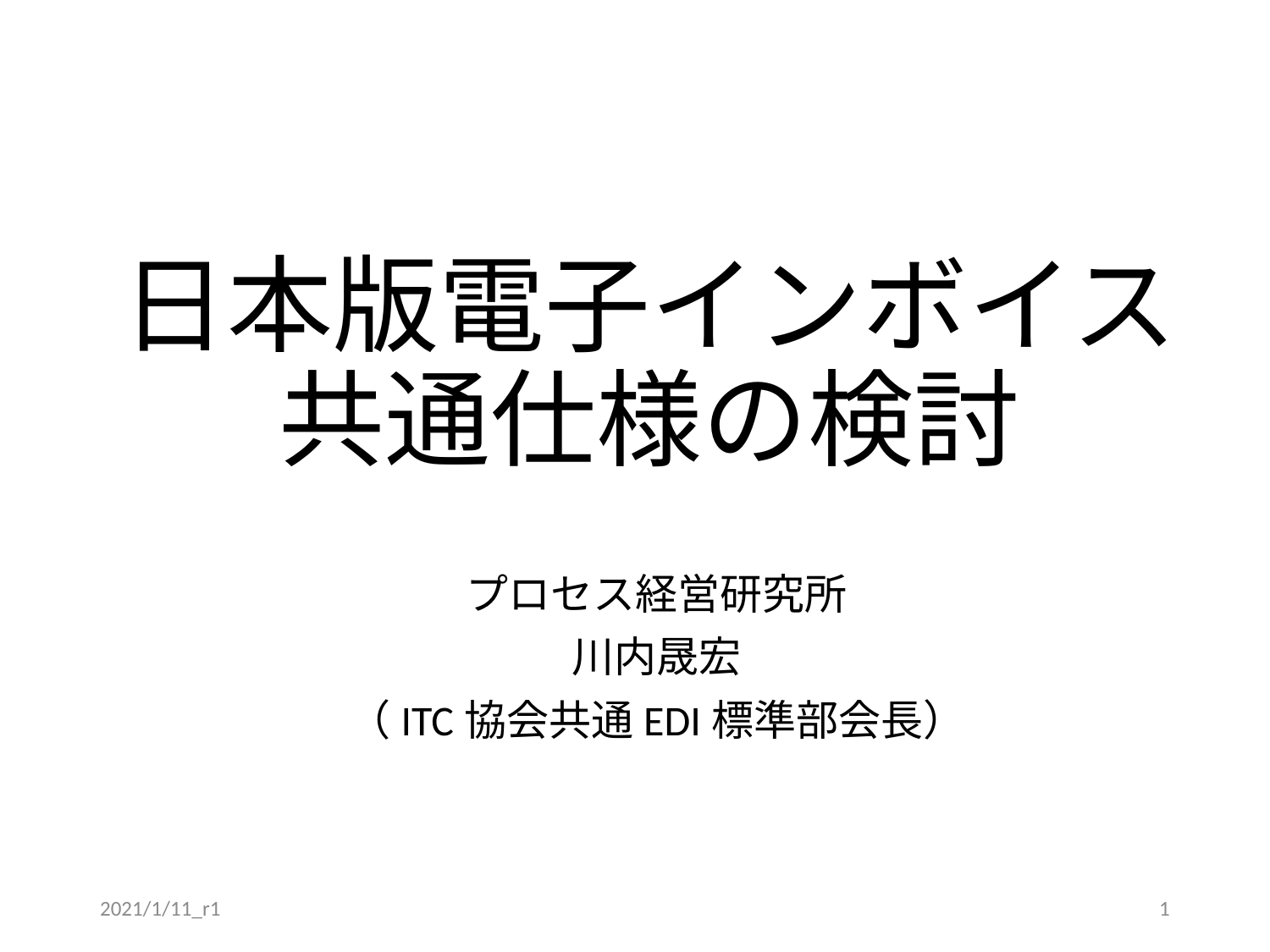

# 日本版電子インボイス 共通仕様の検討
プロセス経営研究所
川内晟宏
（ITC協会共通EDI標準部会長）
2021/1/11_r1
1